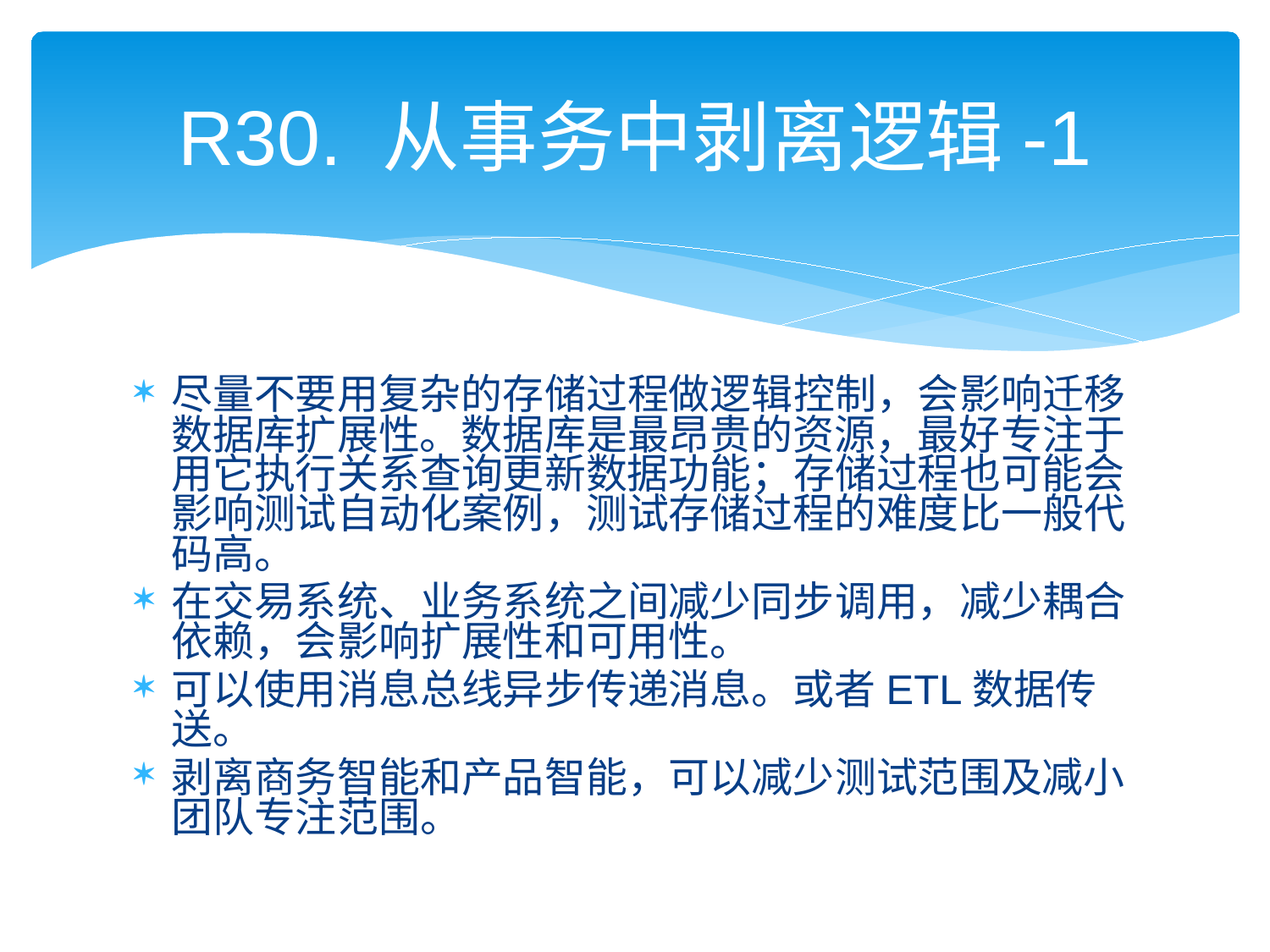

# R30. 从事务中剥离逻辑-1
尽量不要用复杂的存储过程做逻辑控制，会影响迁移数据库扩展性。数据库是最昂贵的资源，最好专注于用它执行关系查询更新数据功能；存储过程也可能会影响测试自动化案例，测试存储过程的难度比一般代码高。
在交易系统、业务系统之间减少同步调用，减少耦合依赖，会影响扩展性和可用性。
可以使用消息总线异步传递消息。或者ETL数据传送。
剥离商务智能和产品智能，可以减少测试范围及减小团队专注范围。